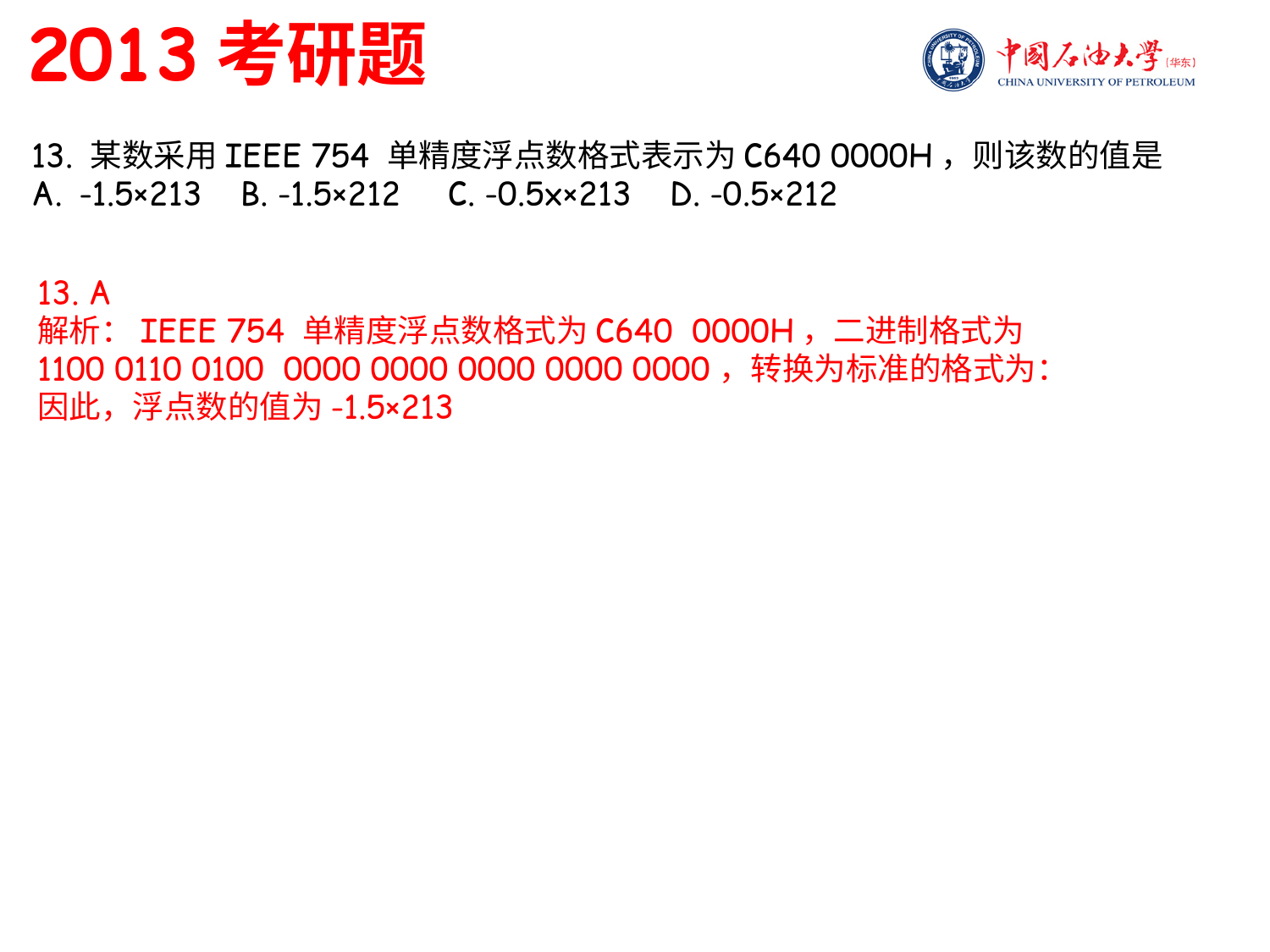

2013考研题
13. 某数采用IEEE 754 单精度浮点数格式表示为C640 0000H，则该数的值是
-1.5×213    B. -1.5×212     C. -0.5x×213    D. -0.5×212

13. A
解析：IEEE 754 单精度浮点数格式为C640  0000H，二进制格式为
1100 0110 0100  0000 0000 0000 0000 0000，转换为标准的格式为：
因此，浮点数的值为-1.5×213